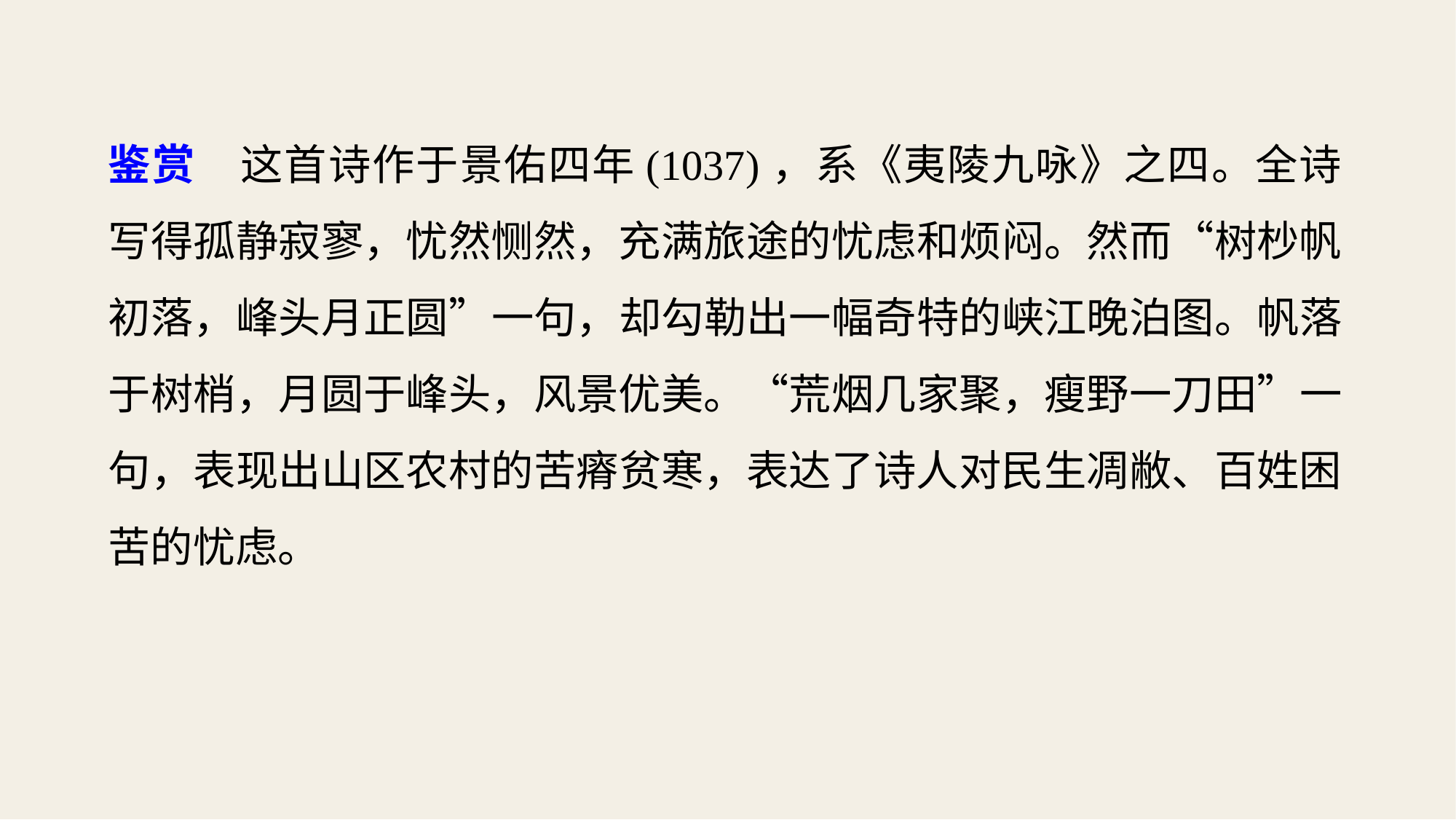

鉴赏　这首诗作于景佑四年(1037)，系《夷陵九咏》之四。全诗写得孤静寂寥，忧然恻然，充满旅途的忧虑和烦闷。然而“树杪帆初落，峰头月正圆”一句，却勾勒出一幅奇特的峡江晚泊图。帆落于树梢，月圆于峰头，风景优美。“荒烟几家聚，瘦野一刀田”一句，表现出山区农村的苦瘠贫寒，表达了诗人对民生凋敝、百姓困苦的忧虑。